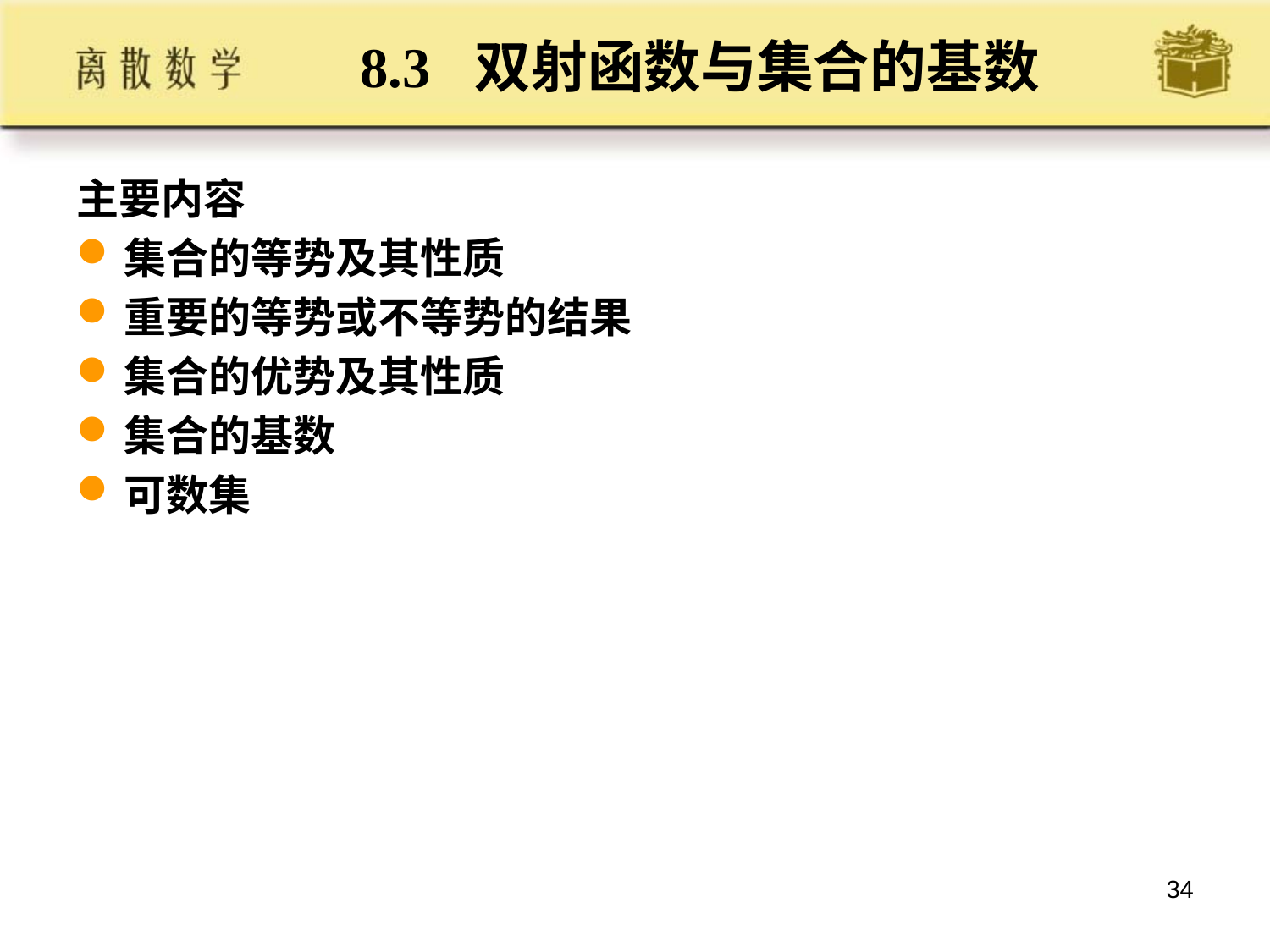

# 8.3  双射函数与集合的基数
主要内容
集合的等势及其性质
重要的等势或不等势的结果
集合的优势及其性质
集合的基数
可数集
34